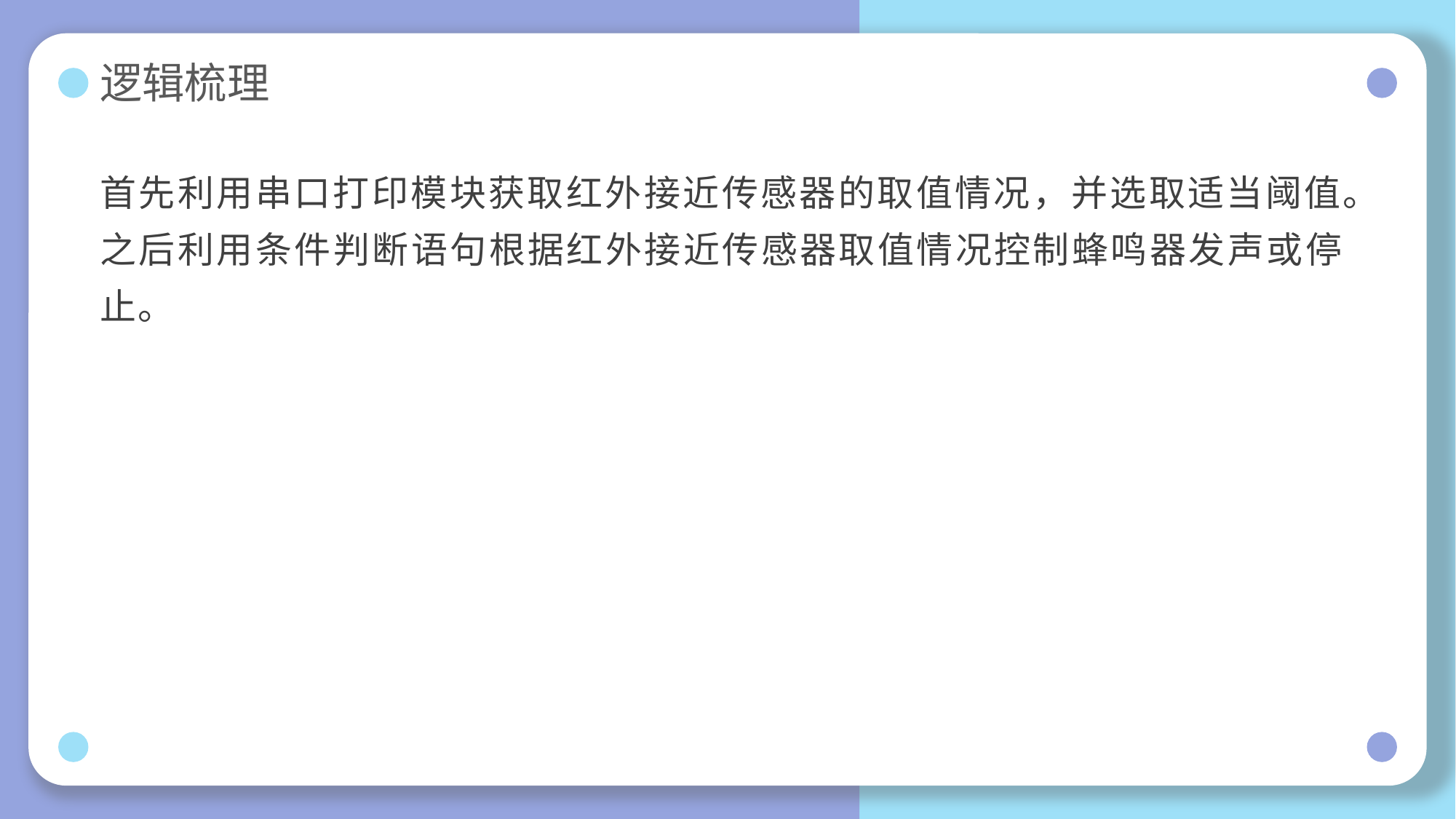

# 逻辑梳理
首先利用串口打印模块获取红外接近传感器的取值情况，并选取适当阈值。之后利用条件判断语句根据红外接近传感器取值情况控制蜂鸣器发声或停止。